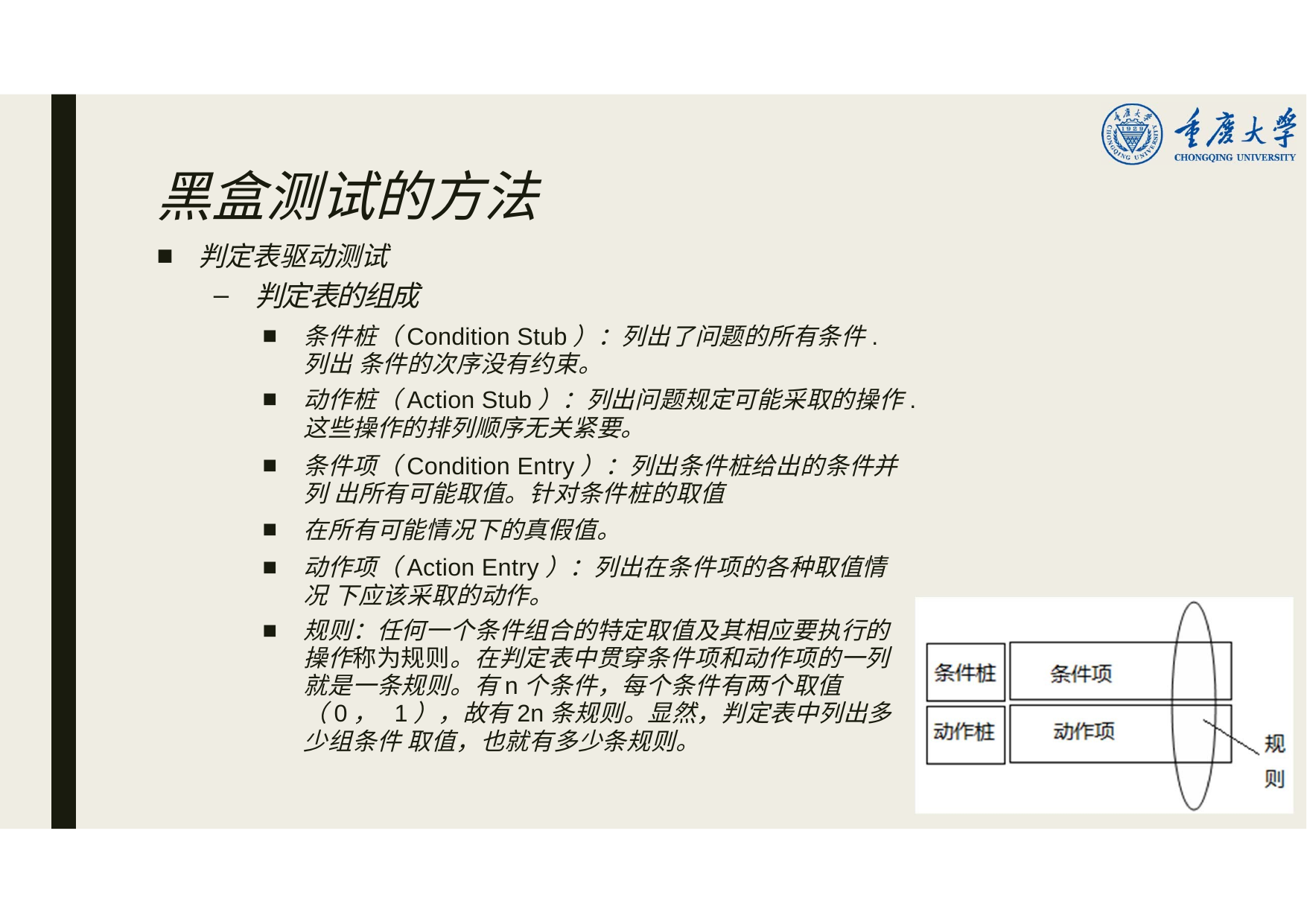

# 黑盒测试的方法
判定表驱动测试
判定表的组成
条件桩（Condition Stub）：列出了问题的所有条件.列出 条件的次序没有约束。
动作桩（Action Stub）：列出问题规定可能采取的操作.
这些操作的排列顺序无关紧要。
条件项（Condition Entry）：列出条件桩给出的条件并列 出所有可能取值。针对条件桩的取值
在所有可能情况下的真假值。
动作项（Action Entry）：列出在条件项的各种取值情况 下应该采取的动作。
规则：任何一个条件组合的特定取值及其相应要执行的 操作称为规则。在判定表中贯穿条件项和动作项的一列 就是一条规则。有n个条件，每个条件有两个取值（0，  1），故有2n条规则。显然，判定表中列出多少组条件 取值，也就有多少条规则。